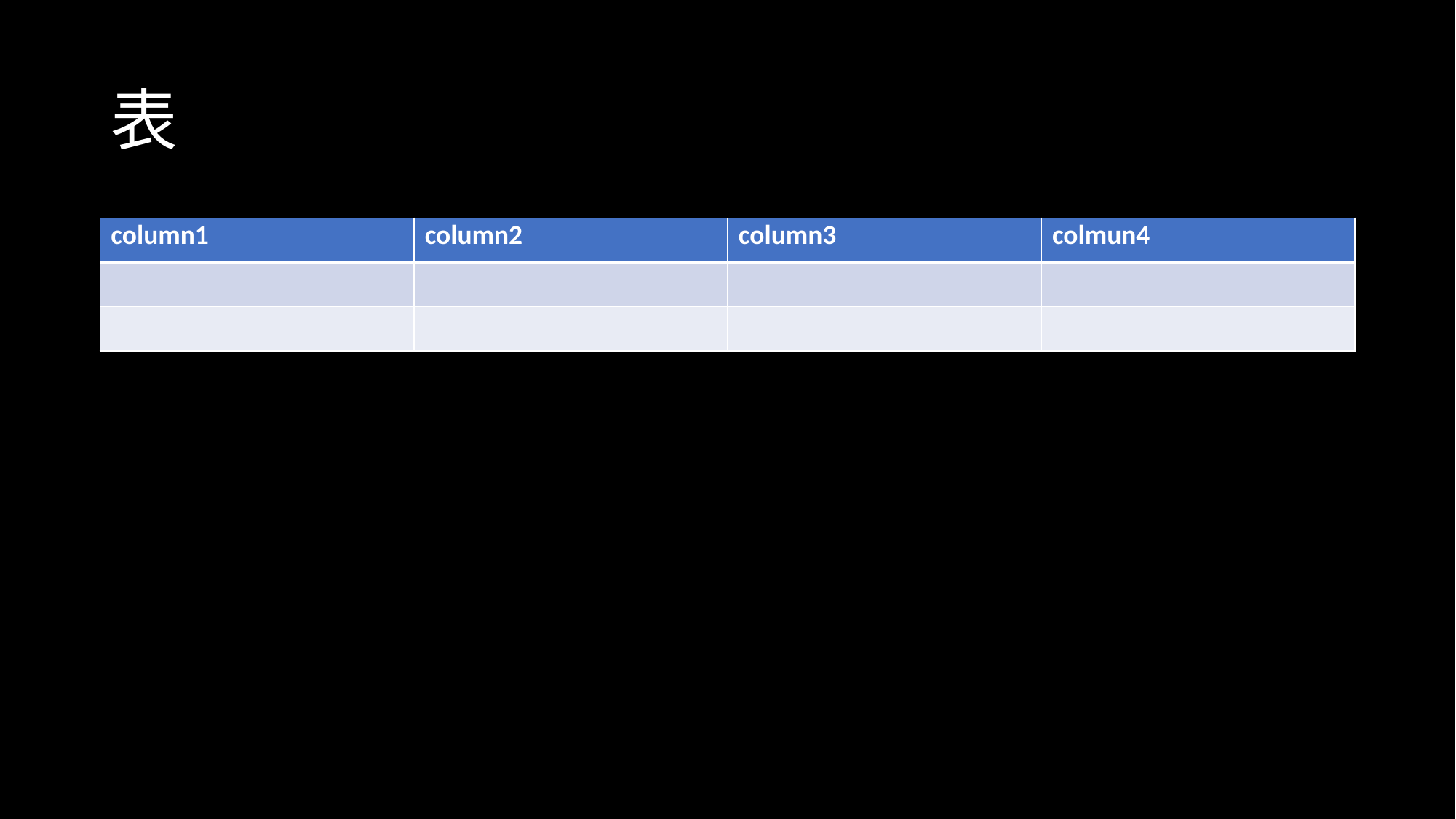

# 表
| column1 | column2 | column3 | colmun4 |
| --- | --- | --- | --- |
|  |  |  |  |
|  |  |  |  |